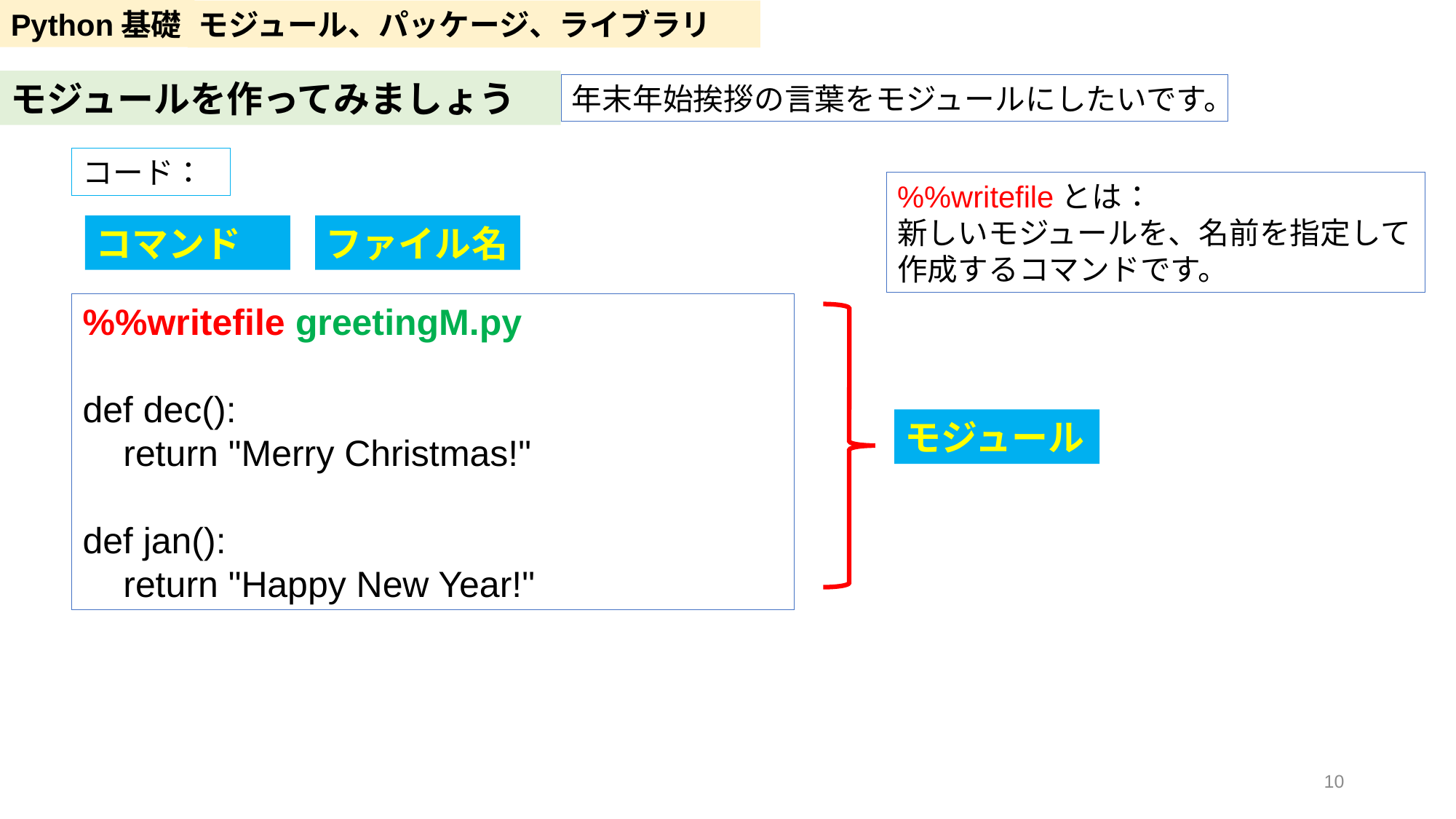

Python基礎
モジュール、パッケージ、ライブラリ
モジュールを作ってみましょう
年末年始挨拶の言葉をモジュールにしたいです。
コード：
%%writefileとは：
新しいモジュールを、名前を指定して作成するコマンドです。
コマンド
ファイル名
%%writefile greetingM.py

def dec():
    return "Merry Christmas!"

def jan():
    return "Happy New Year!"

モジュール
10